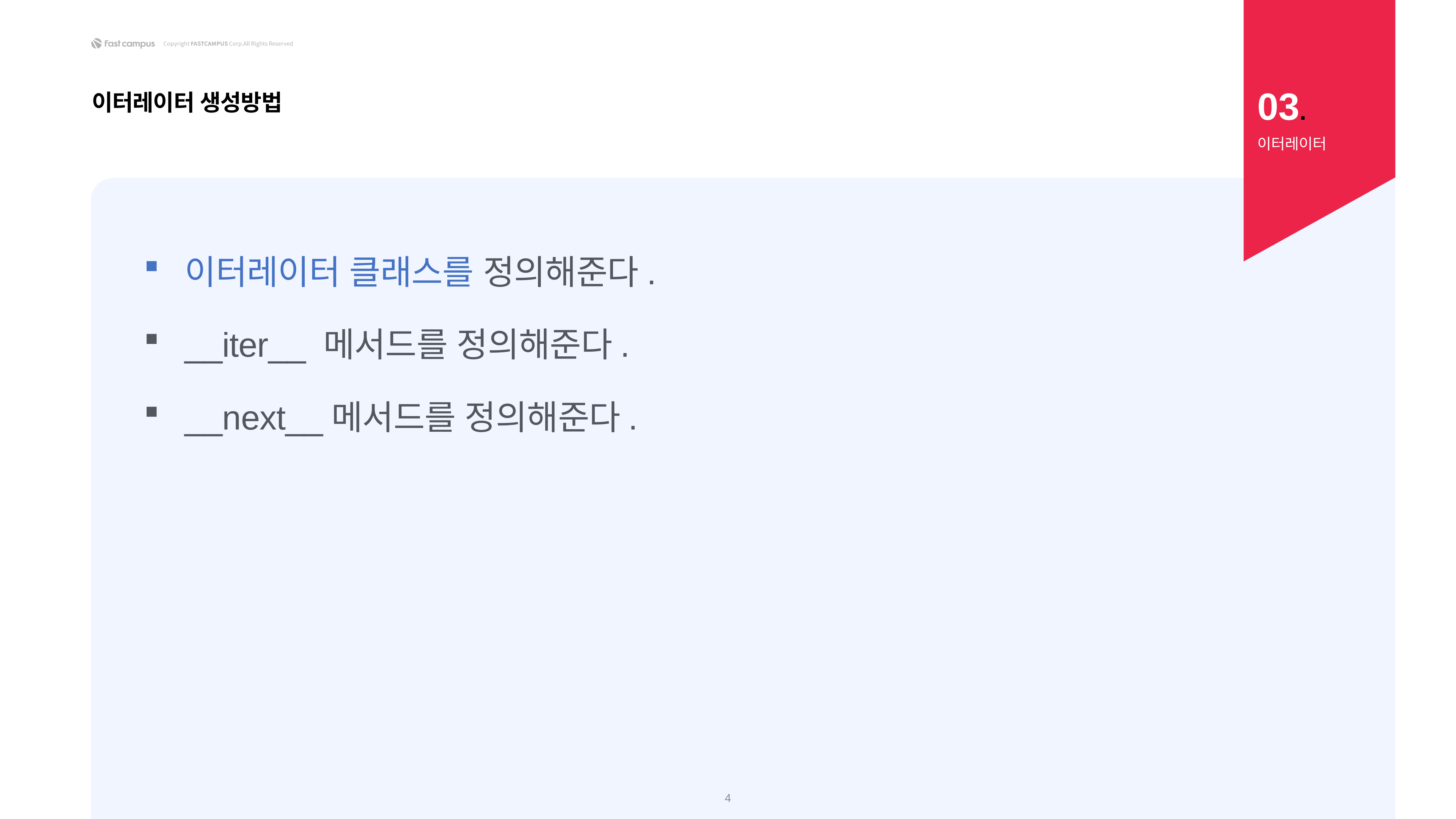

03.
이터레이터 생성방법
이터레이터
이터레이터 클래스를 정의해준다.
__iter__ 메서드를 정의해준다.
__next__메서드를 정의해준다.
4